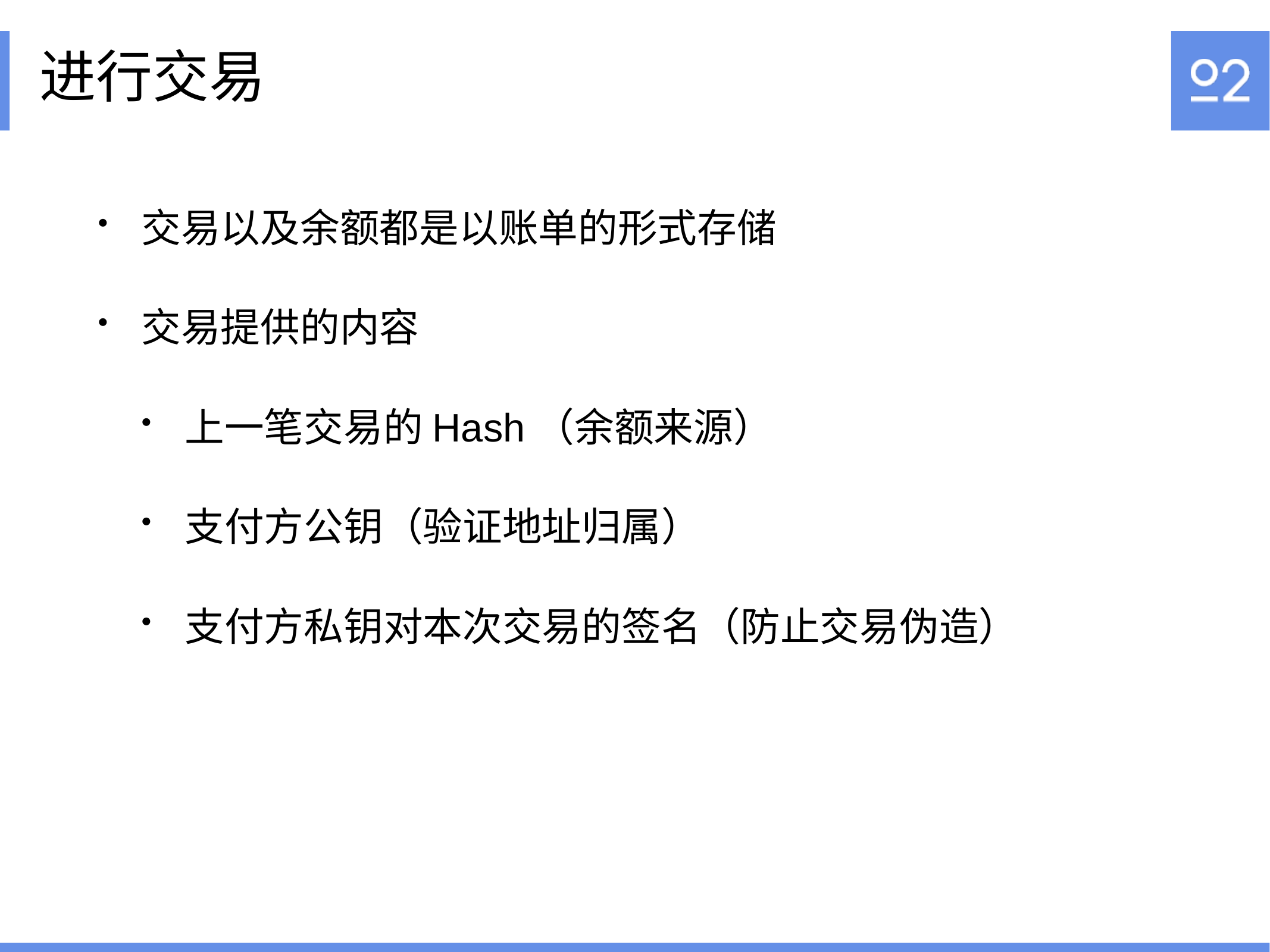

# 进行交易
交易以及余额都是以账单的形式存储
交易提供的内容
上一笔交易的Hash（余额来源）
支付方公钥（验证地址归属）
支付方私钥对本次交易的签名（防止交易伪造）